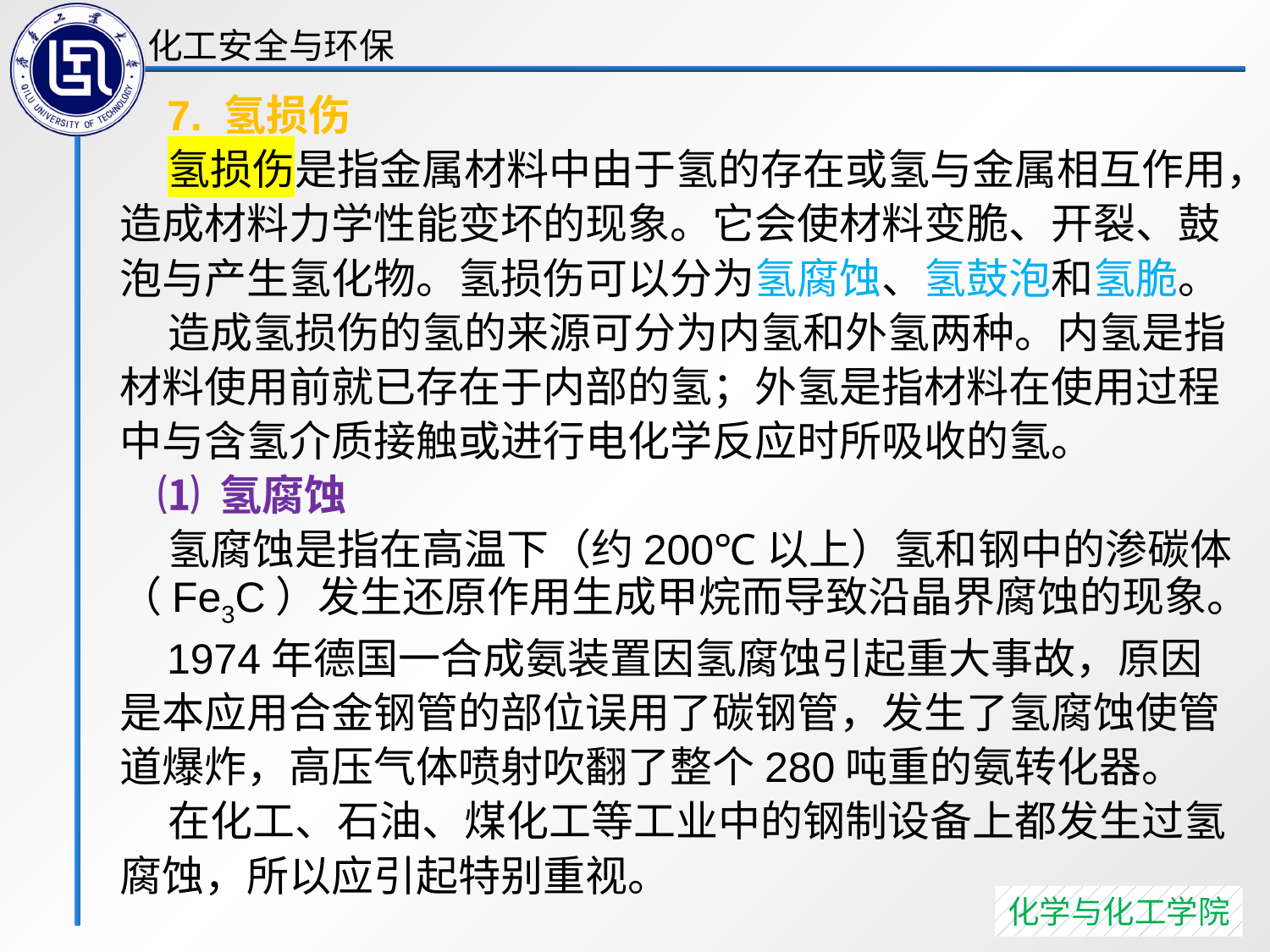

7. 氢损伤
    氢损伤是指金属材料中由于氢的存在或氢与金属相互作用，造成材料力学性能变坏的现象。它会使材料变脆、开裂、鼓泡与产生氢化物。氢损伤可以分为氢腐蚀、氢鼓泡和氢脆。
    造成氢损伤的氢的来源可分为内氢和外氢两种。内氢是指材料使用前就已存在于内部的氢；外氢是指材料在使用过程中与含氢介质接触或进行电化学反应时所吸收的氢。
    ⑴ 氢腐蚀
    氢腐蚀是指在高温下（约200℃以上）氢和钢中的渗碳体（Fe3C）发生还原作用生成甲烷而导致沿晶界腐蚀的现象。
    1974年德国一合成氨装置因氢腐蚀引起重大事故，原因是本应用合金钢管的部位误用了碳钢管，发生了氢腐蚀使管道爆炸，高压气体喷射吹翻了整个280吨重的氨转化器。
    在化工、石油、煤化工等工业中的钢制设备上都发生过氢腐蚀，所以应引起特别重视。